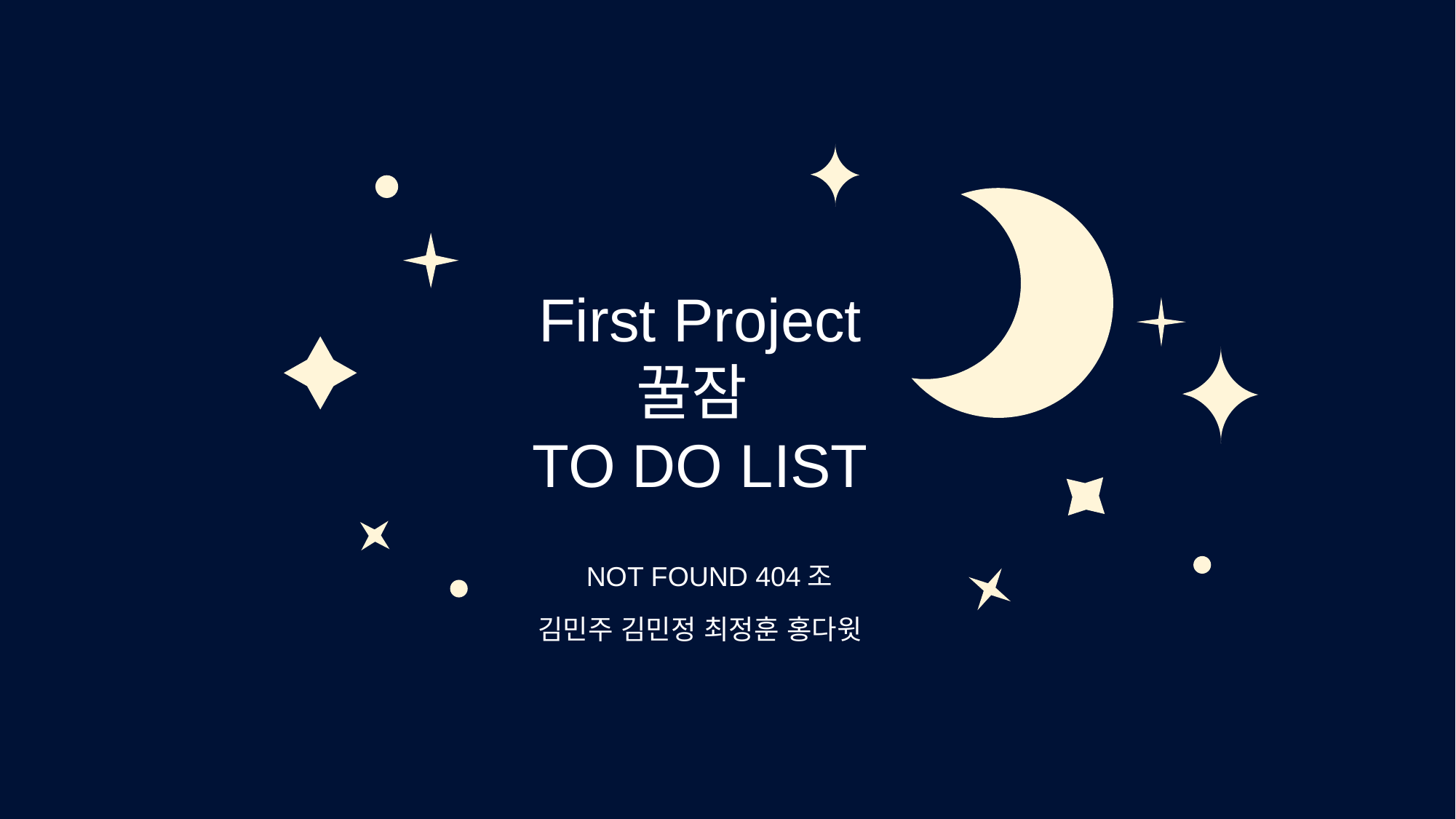

First Project
꿀잠
TO DO LIST

NOT FOUND 404조

김민주 김민정 최정훈 홍다윗